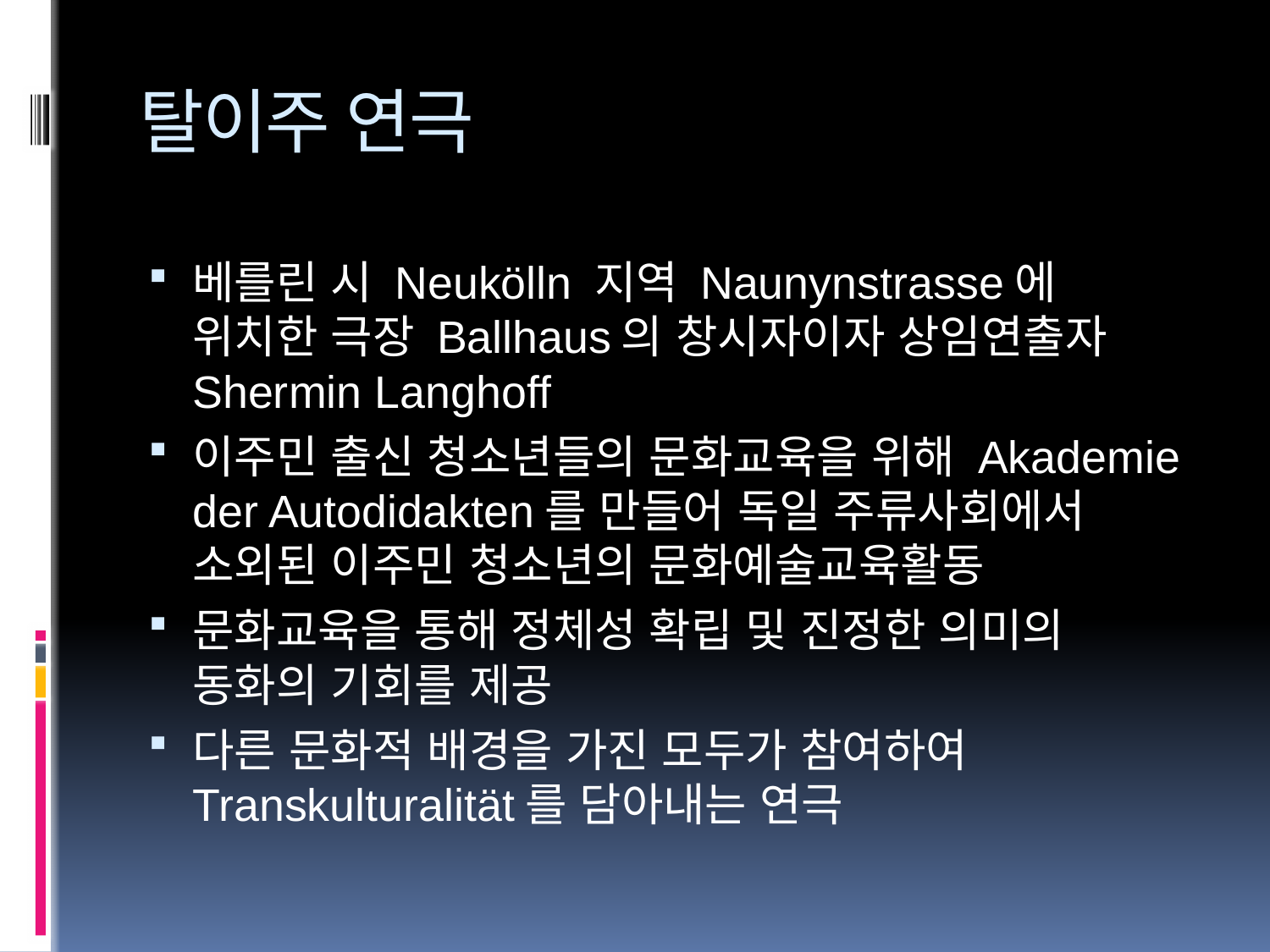

# 탈이주 연극
베를린 시 Neukölln 지역 Naunynstrasse에 위치한 극장 Ballhaus의 창시자이자 상임연출자 Shermin Langhoff
이주민 출신 청소년들의 문화교육을 위해 Akademie der Autodidakten를 만들어 독일 주류사회에서 소외된 이주민 청소년의 문화예술교육활동
문화교육을 통해 정체성 확립 및 진정한 의미의 동화의 기회를 제공
다른 문화적 배경을 가진 모두가 참여하여 Transkulturalität를 담아내는 연극